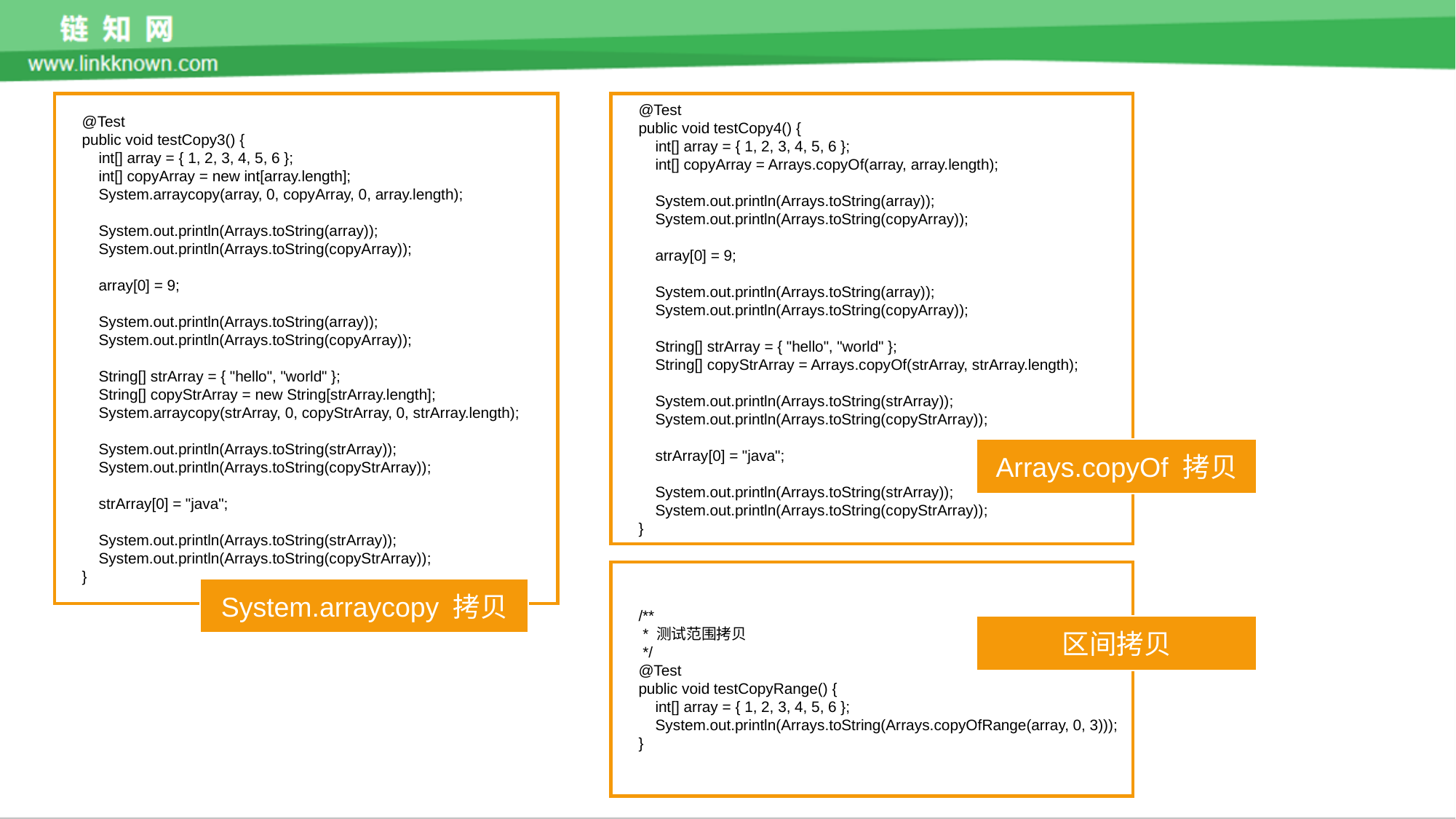

@Test
    public void testCopy3() {
        int[] array = { 1, 2, 3, 4, 5, 6 };
        int[] copyArray = new int[array.length];
        System.arraycopy(array, 0, copyArray, 0, array.length);

        System.out.println(Arrays.toString(array));
        System.out.println(Arrays.toString(copyArray));

        array[0] = 9;

        System.out.println(Arrays.toString(array));
        System.out.println(Arrays.toString(copyArray));

        String[] strArray = { "hello", "world" };
        String[] copyStrArray = new String[strArray.length];
        System.arraycopy(strArray, 0, copyStrArray, 0, strArray.length);

        System.out.println(Arrays.toString(strArray));
        System.out.println(Arrays.toString(copyStrArray));

        strArray[0] = "java";

        System.out.println(Arrays.toString(strArray));
        System.out.println(Arrays.toString(copyStrArray));
    }
    @Test
    public void testCopy4() {
        int[] array = { 1, 2, 3, 4, 5, 6 };
        int[] copyArray = Arrays.copyOf(array, array.length);

        System.out.println(Arrays.toString(array));
        System.out.println(Arrays.toString(copyArray));

        array[0] = 9;

        System.out.println(Arrays.toString(array));
        System.out.println(Arrays.toString(copyArray));

        String[] strArray = { "hello", "world" };
        String[] copyStrArray = Arrays.copyOf(strArray, strArray.length);

        System.out.println(Arrays.toString(strArray));
        System.out.println(Arrays.toString(copyStrArray));

        strArray[0] = "java";

        System.out.println(Arrays.toString(strArray));
        System.out.println(Arrays.toString(copyStrArray));
    }
Arrays.copyOf 拷贝
    /**
     * 测试范围拷贝
     */
    @Test
    public void testCopyRange() {
        int[] array = { 1, 2, 3, 4, 5, 6 };
        System.out.println(Arrays.toString(Arrays.copyOfRange(array, 0, 3)));
    }
System.arraycopy 拷贝
区间拷贝